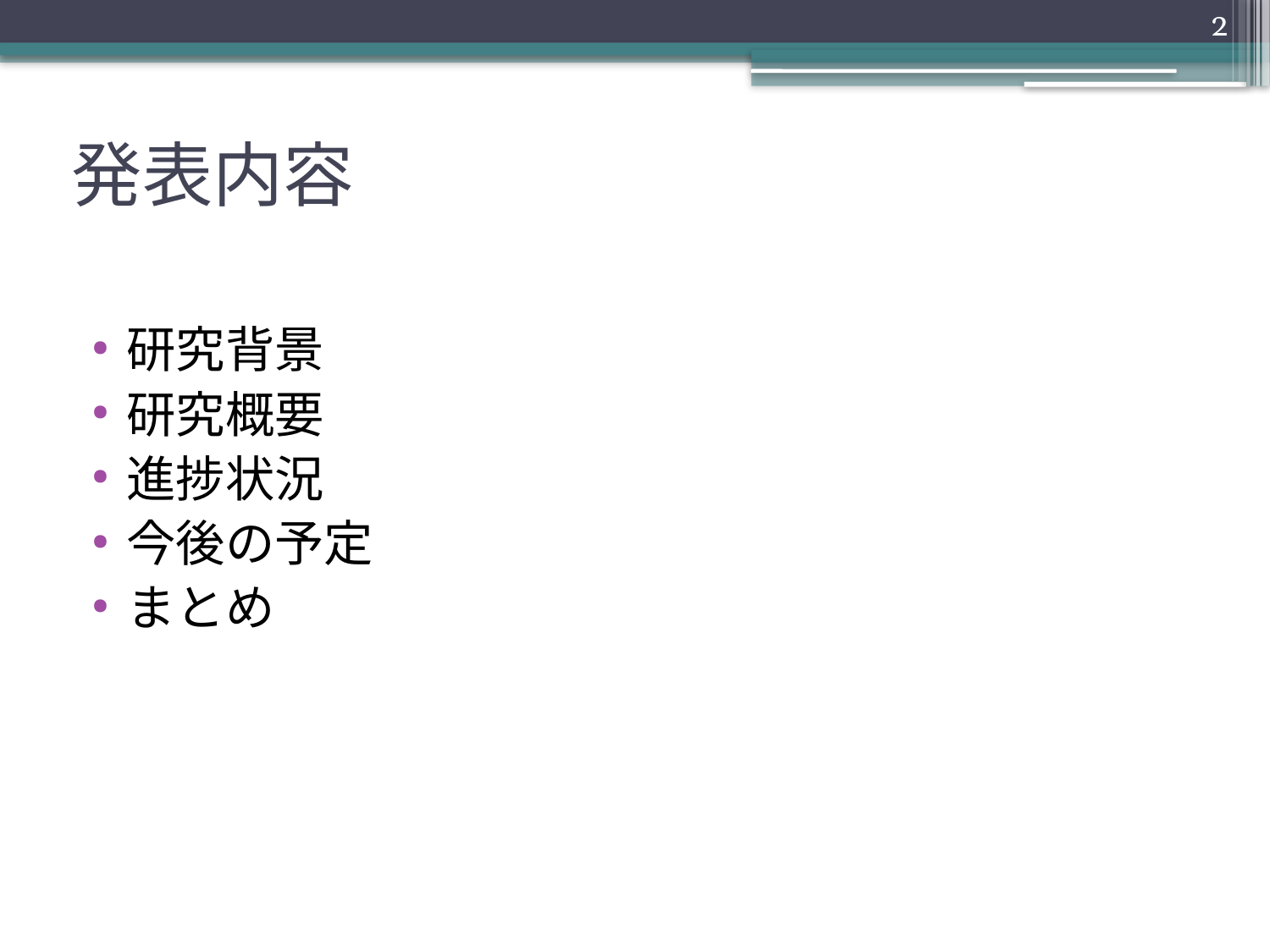

2
# 発表内容
研究背景
研究概要
進捗状況
今後の予定
まとめ